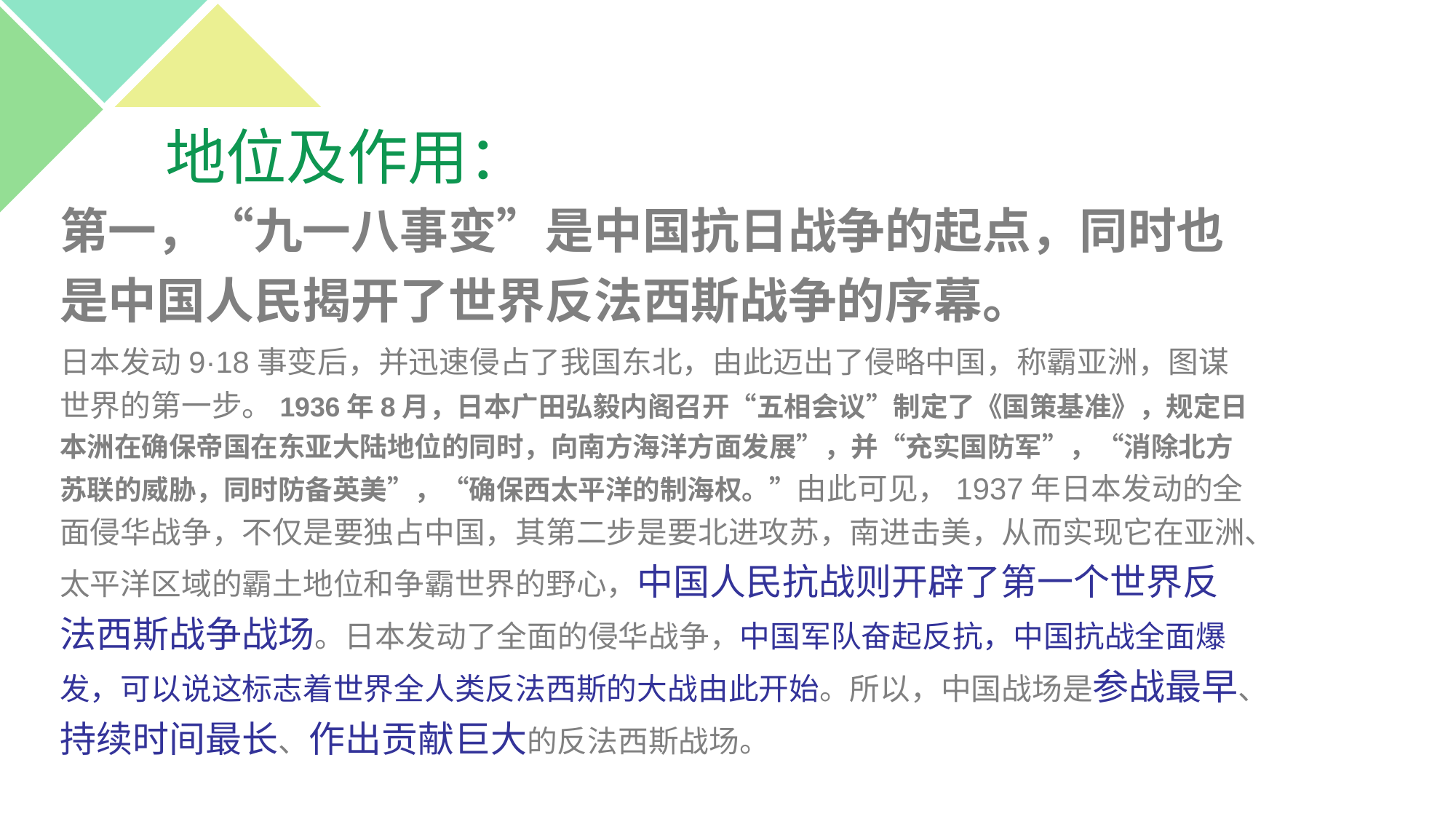

# 地位及作用：
第一，“九一八事变”是中国抗日战争的起点，同时也是中国人民揭开了世界反法西斯战争的序幕。
日本发动9·18事变后，并迅速侵占了我国东北，由此迈出了侵略中国，称霸亚洲，图谋世界的第一步。1936年8月，日本广田弘毅内阁召开“五相会议”制定了《国策基准》，规定日本洲在确保帝国在东亚大陆地位的同时，向南方海洋方面发展”，并“充实国防军”，“消除北方苏联的威胁，同时防备英美”，“确保西太平洋的制海权。”由此可见，1937年日本发动的全面侵华战争，不仅是要独占中国，其第二步是要北进攻苏，南进击美，从而实现它在亚洲、太平洋区域的霸土地位和争霸世界的野心，中国人民抗战则开辟了第一个世界反法西斯战争战场。日本发动了全面的侵华战争，中国军队奋起反抗，中国抗战全面爆发，可以说这标志着世界全人类反法西斯的大战由此开始。所以，中国战场是参战最早、持续时间最长、作出贡献巨大的反法西斯战场。